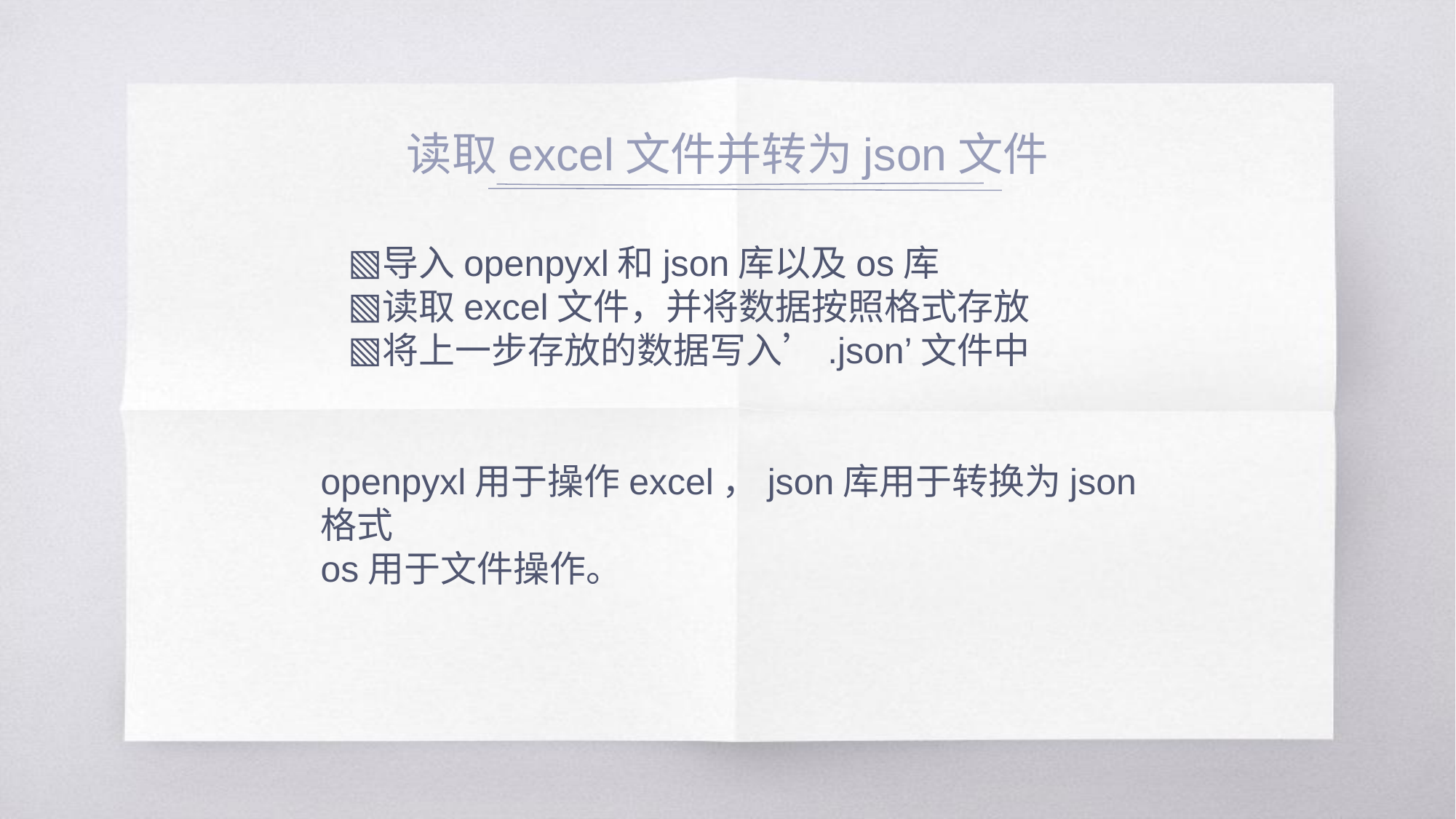

# 读取excel文件并转为json文件
导入openpyxl和json库以及os库
读取excel文件，并将数据按照格式存放
将上一步存放的数据写入’.json’文件中

openpyxl用于操作excel，json库用于转换为json格式
os用于文件操作。